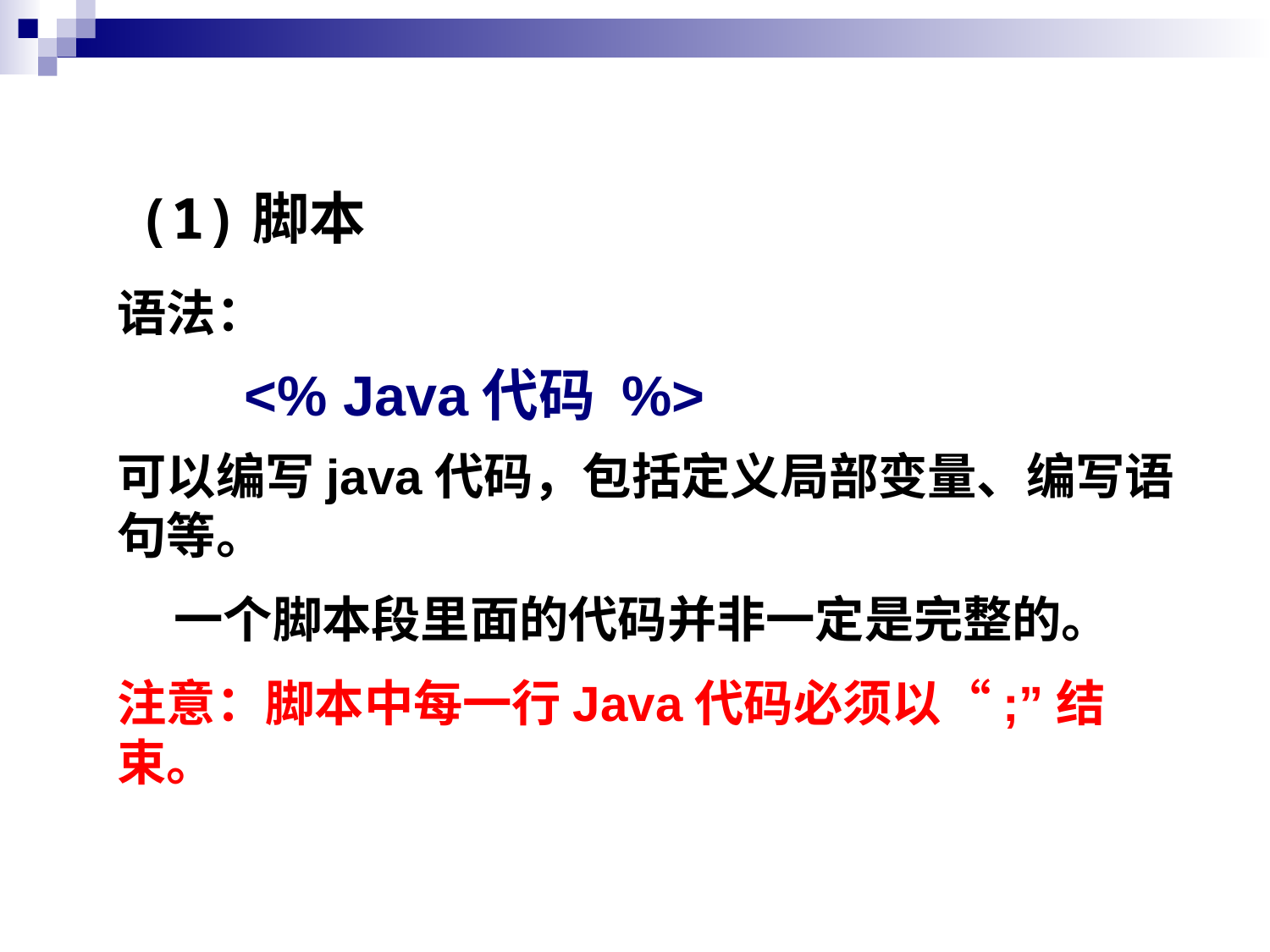

(1)脚本
语法：
	<% Java代码 %>
可以编写java代码，包括定义局部变量、编写语句等。
    一个脚本段里面的代码并非一定是完整的。
注意：脚本中每一行Java代码必须以“;”结束。
12